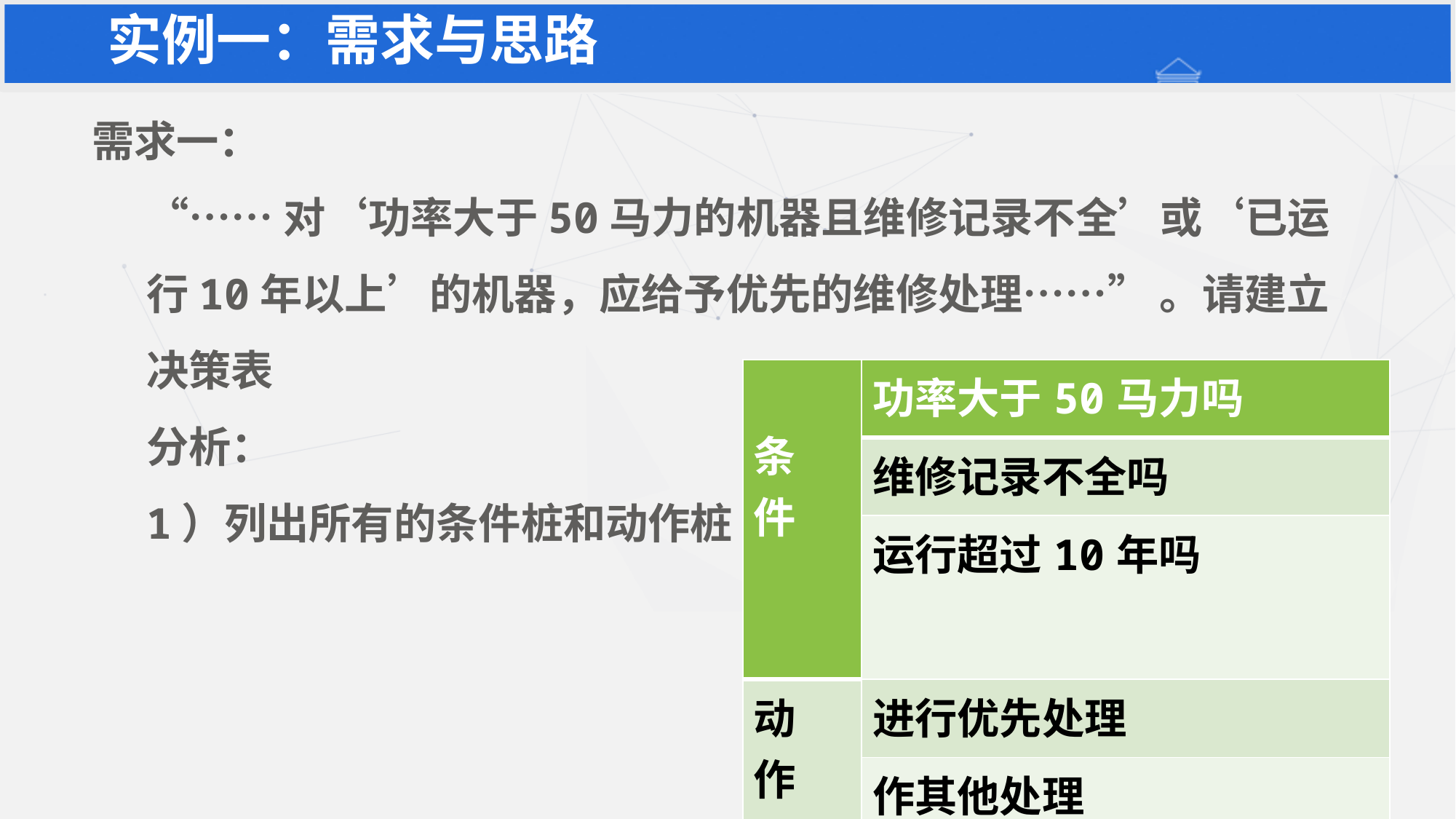

实例一：需求与思路
需求一：
“……对‘功率大于50马力的机器且维修记录不全’或‘已运行10年以上’的机器，应给予优先的维修处理……” 。请建立决策表
分析：
1）列出所有的条件桩和动作桩

| 条 件 | 功率大于50马力吗 |
| --- | --- |
|  | 维修记录不全吗 |
|  | 运行超过10年吗 |
| 动 作 | 进行优先处理 |
|  | 作其他处理 |